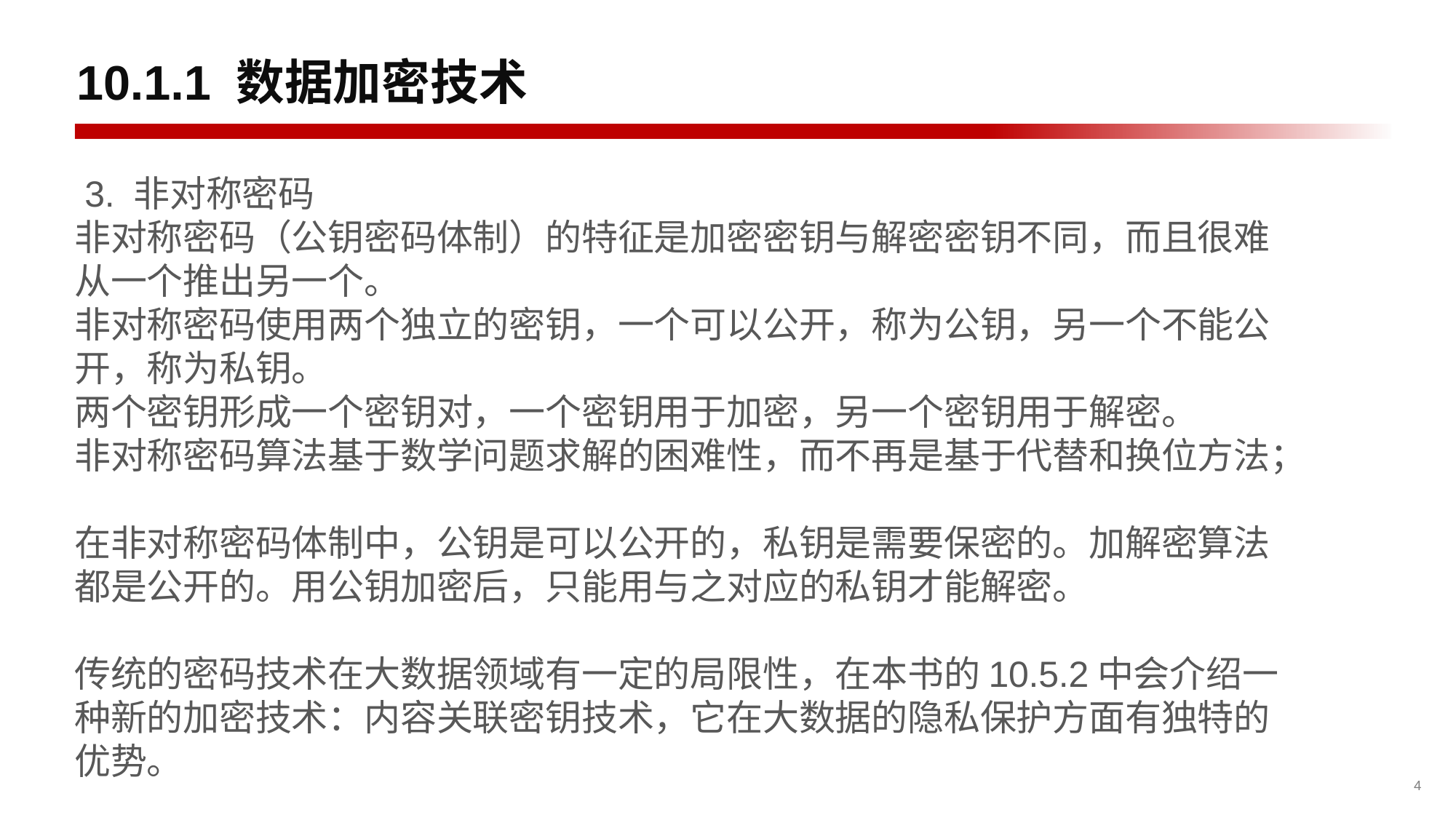

# 10.1.1 数据加密技术

 3. 非对称密码
非对称密码（公钥密码体制）的特征是加密密钥与解密密钥不同，而且很难从一个推出另一个。
非对称密码使用两个独立的密钥，一个可以公开，称为公钥，另一个不能公开，称为私钥。
两个密钥形成一个密钥对，一个密钥用于加密，另一个密钥用于解密。
非对称密码算法基于数学问题求解的困难性，而不再是基于代替和换位方法；

在非对称密码体制中，公钥是可以公开的，私钥是需要保密的。加解密算法都是公开的。用公钥加密后，只能用与之对应的私钥才能解密。

传统的密码技术在大数据领域有一定的局限性，在本书的10.5.2中会介绍一种新的加密技术：内容关联密钥技术，它在大数据的隐私保护方面有独特的优势。

4